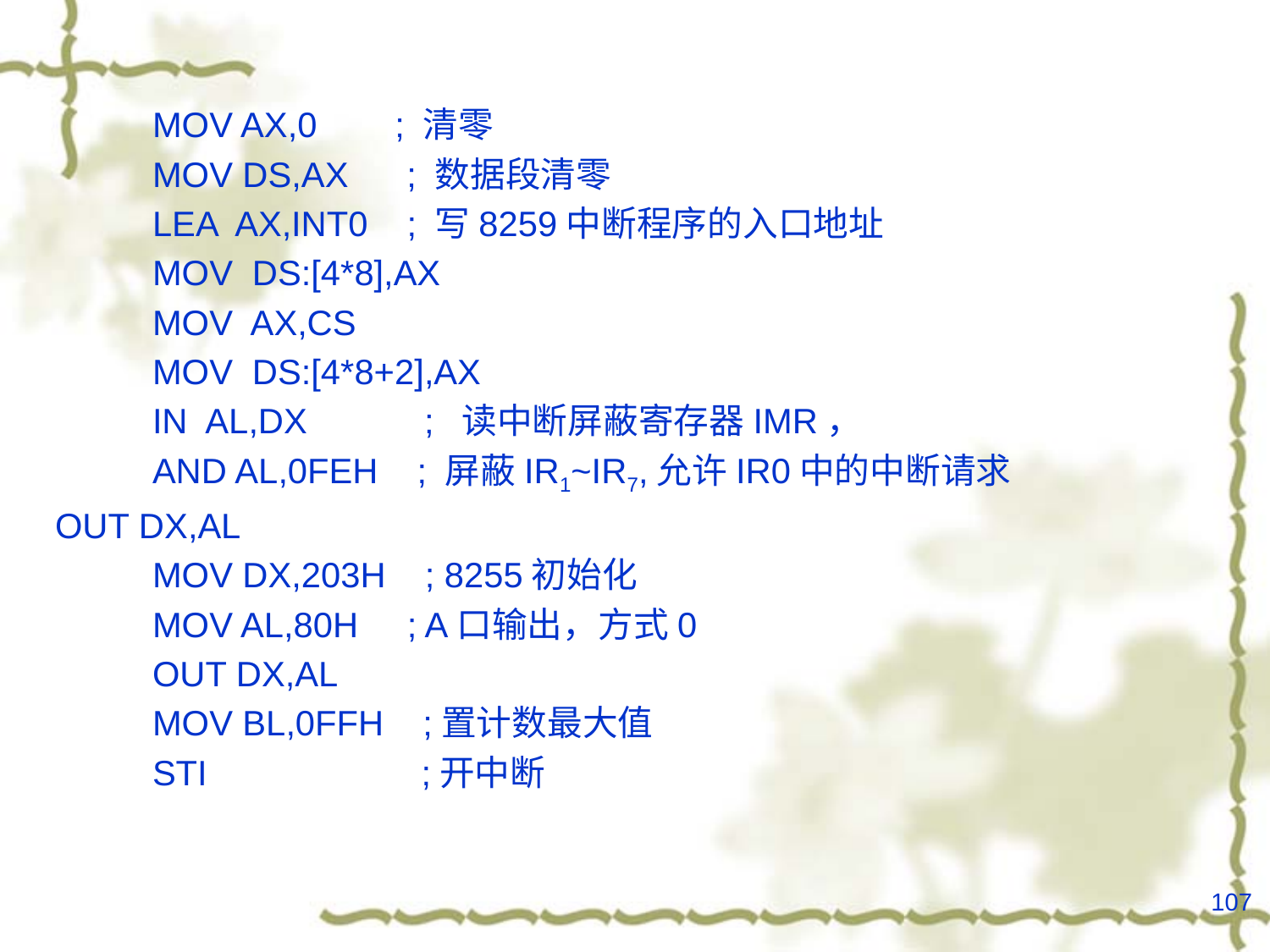

MOV AX,0        ; 清零
          MOV DS,AX      ; 数据段清零
          LEA  AX,INT0    ; 写8259中断程序的入口地址
          MOV  DS:[4*8],AX
          MOV  AX,CS
          MOV  DS:[4*8+2],AX
          IN  AL,DX            ;  读中断屏蔽寄存器IMR，
          AND AL,0FEH    ; 屏蔽IR1~IR7,允许IR0中的中断请求
OUT DX,AL
          MOV DX,203H    ; 8255初始化
          MOV AL,80H     ; A口输出，方式0
          OUT DX,AL
          MOV BL,0FFH    ;置计数最大值
          STI                      ;开中断
107